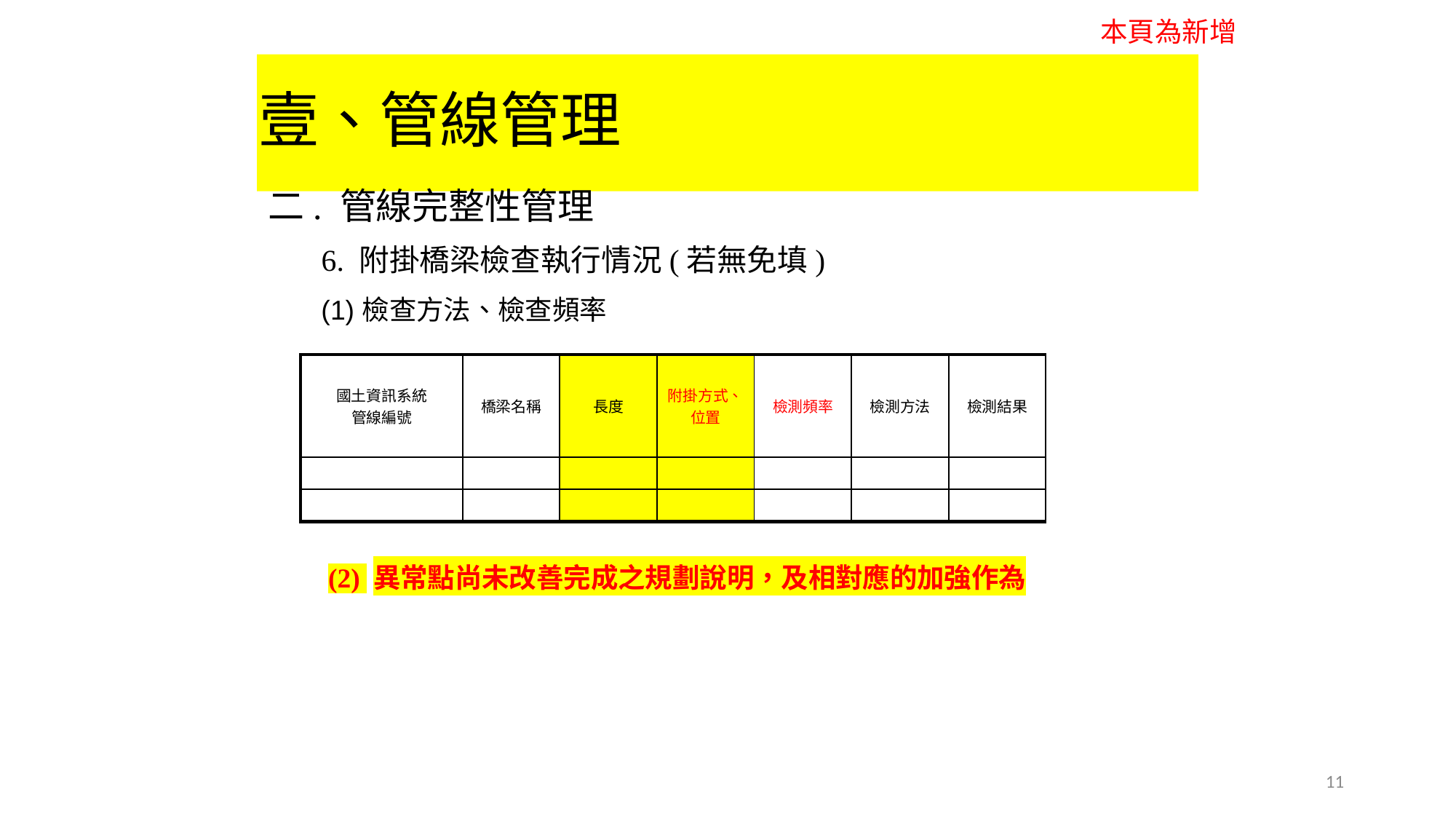

本頁為新增
# 壹、管線管理
二. 管線完整性管理
6. 附掛橋梁檢查執行情況(若無免填)
檢查方法、檢查頻率

| 國土資訊系統 管線編號 | 橋梁名稱 | 長度 | 附掛方式、位置 | 檢測頻率 | 檢測方法 | 檢測結果 |
| --- | --- | --- | --- | --- | --- | --- |
|  |  |  |  |  |  |  |
|  |  |  |  |  |  |  |
(2) 異常點尚未改善完成之規劃說明，及相對應的加強作為
11